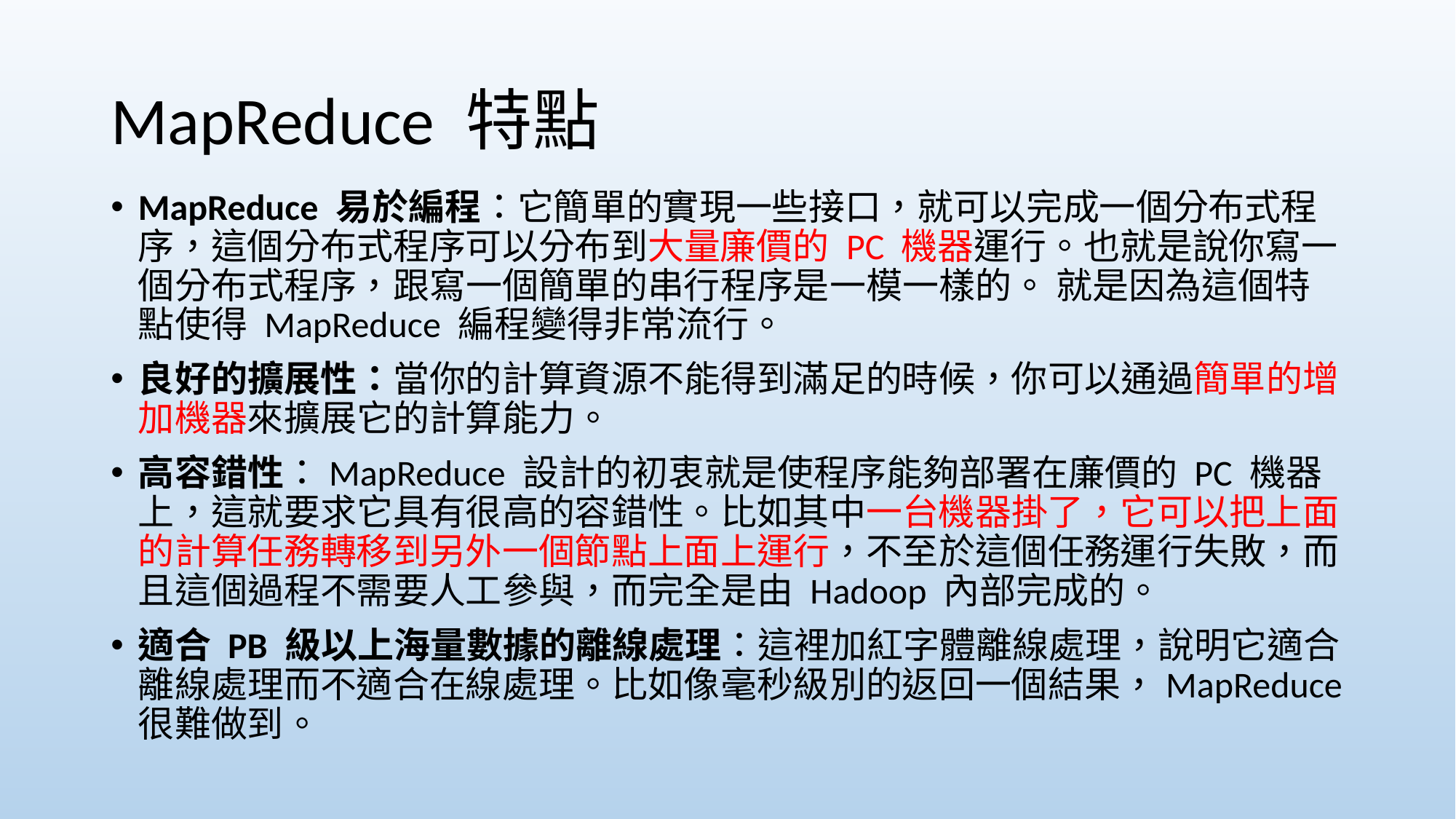

# MapReduce 特點
MapReduce 易於編程：它簡單的實現一些接口，就可以完成一個分布式程序，這個分布式程序可以分布到大量廉價的 PC 機器運行。也就是說你寫一個分布式程序，跟寫一個簡單的串行程序是一模一樣的。 就是因為這個特點使得 MapReduce 編程變得非常流行。
良好的擴展性：當你的計算資源不能得到滿足的時候，你可以通過簡單的增加機器來擴展它的計算能力。
高容錯性：MapReduce 設計的初衷就是使程序能夠部署在廉價的 PC 機器上，這就要求它具有很高的容錯性。比如其中一台機器掛了，它可以把上面的計算任務轉移到另外一個節點上面上運行，不至於這個任務運行失敗，而且這個過程不需要人工參與，而完全是由 Hadoop 內部完成的。
適合 PB 級以上海量數據的離線處理：這裡加紅字體離線處理，說明它適合離線處理而不適合在線處理。比如像毫秒級別的返回一個結果，MapReduce 很難做到。